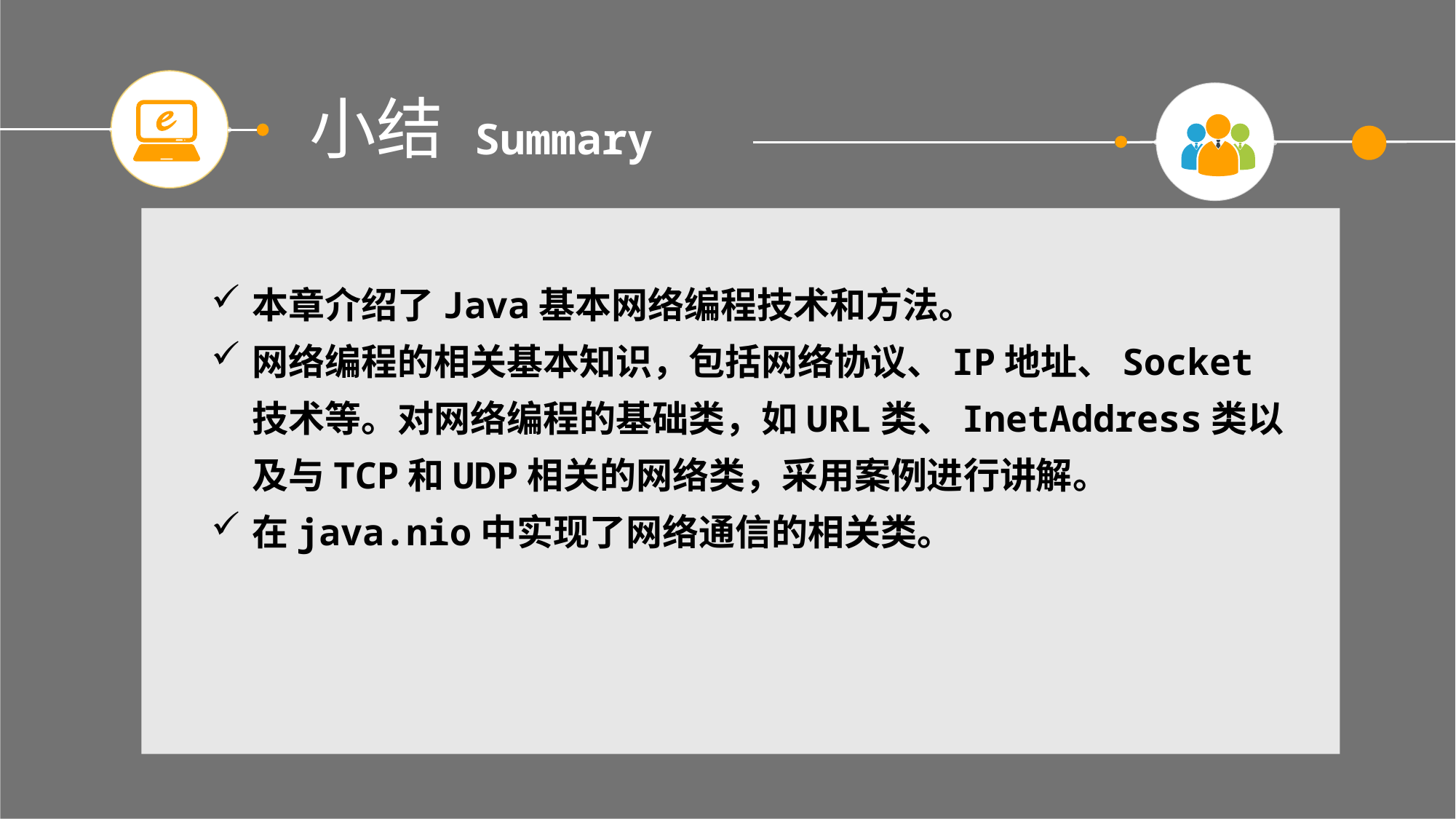

小结

Summary

本章介绍了Java基本网络编程技术和方法。
网络编程的相关基本知识，包括网络协议、IP地址、Socket技术等。对网络编程的基础类，如URL类、InetAddress类以及与TCP和UDP相关的网络类，采用案例进行讲解。
在java.nio中实现了网络通信的相关类。